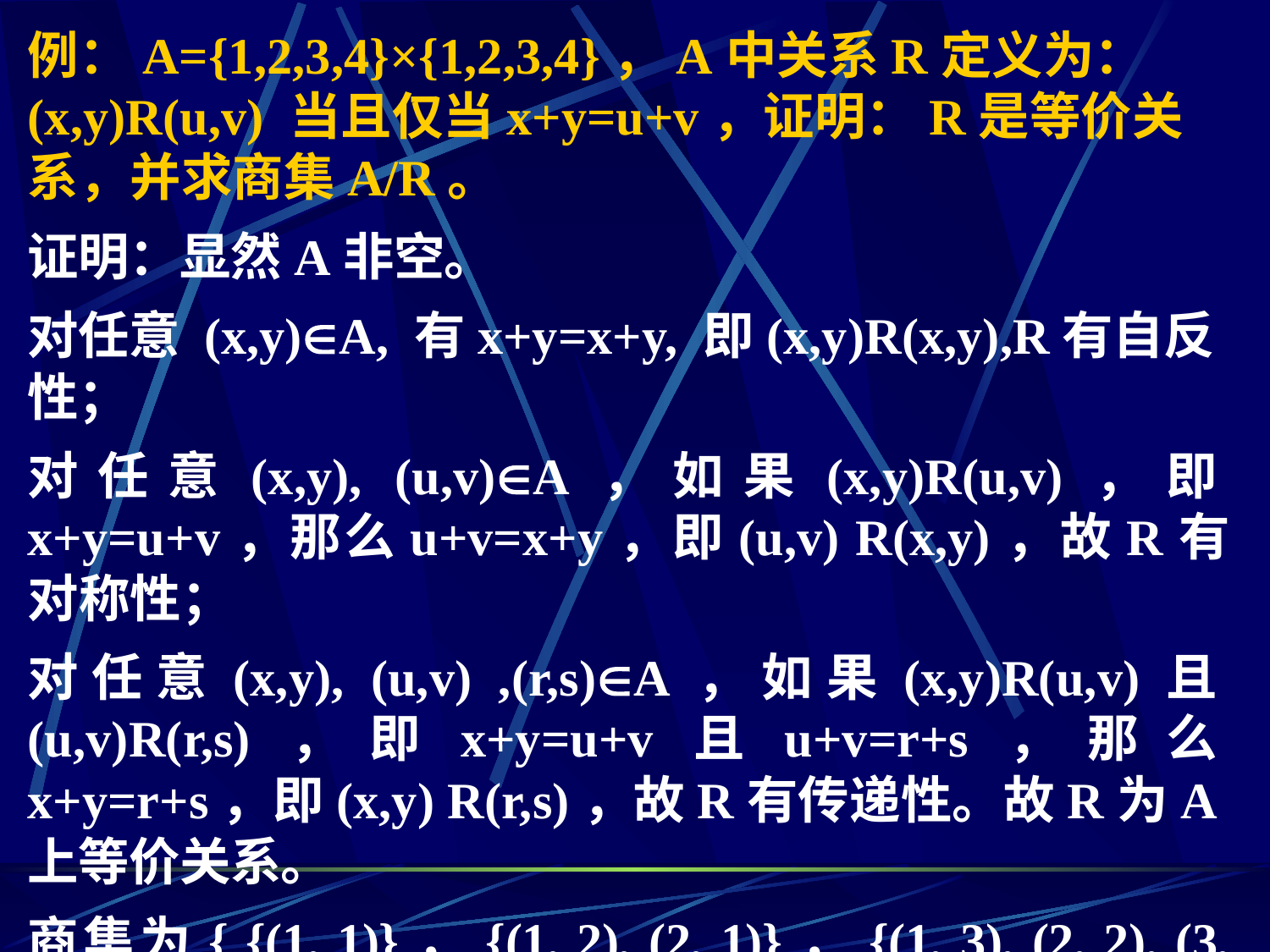

例：A={1,2,3,4}×{1,2,3,4}，A中关系R定义为：(x,y)R(u,v) 当且仅当x+y=u+v，证明：R是等价关系，并求商集A/R。
证明：显然A非空。
对任意 (x,y)∈A, 有x+y=x+y, 即(x,y)R(x,y),R有自反性；
对任意(x,y), (u,v)∈A，如果(x,y)R(u,v)，即x+y=u+v，那么u+v=x+y，即(u,v) R(x,y)，故R有对称性；
对任意(x,y), (u,v) ,(r,s)∈A，如果(x,y)R(u,v)且(u,v)R(r,s)，即x+y=u+v且u+v=r+s，那么x+y=r+s，即(x,y) R(r,s)，故R有传递性。故R为A上等价关系。
商集为{ {(1, 1)}，{(1, 2), (2, 1)}，{(1, 3), (2, 2), (3, 1)}，{(1, 4), (2, 3), (3, 2), (1, 4)}，{(2, 4), (3, 3), (4, 2)}，{(3, 4), (4, 3)}, {(4, 4)} }.